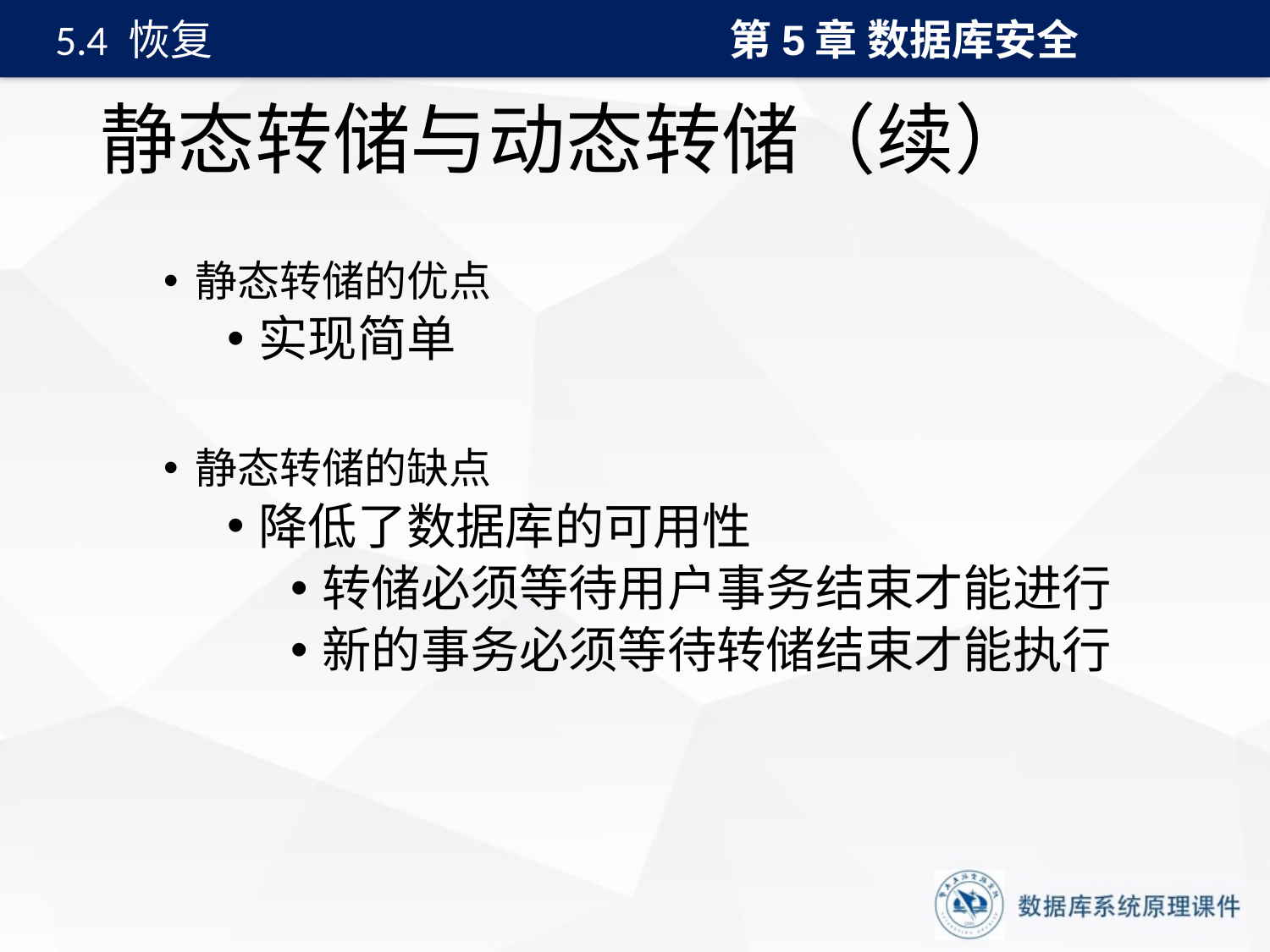

第5章 数据库安全
5.4 恢复
# 静态转储与动态转储（续）
静态转储的优点
实现简单

静态转储的缺点
降低了数据库的可用性
转储必须等待用户事务结束才能进行
新的事务必须等待转储结束才能执行